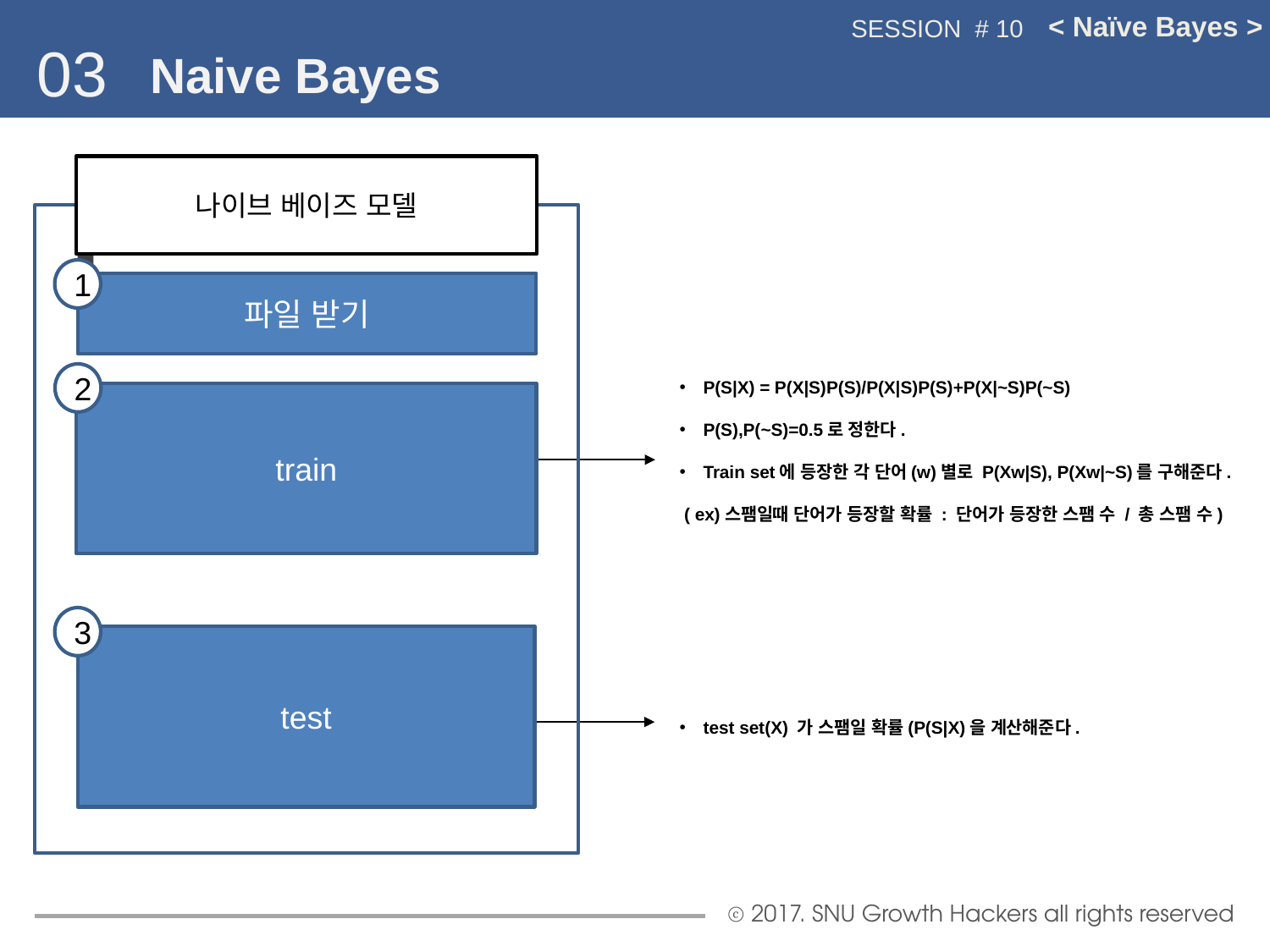

< Naïve Bayes >
SESSION  # 10
03
Naive Bayes
나이브 베이즈 모델

1
파일 받기
2
train
3
test

P(S|X) = P(X|S)P(S)/P(X|S)P(S)+P(X|~S)P(~S)
P(S),P(~S)=0.5로 정한다.
Train set에 등장한 각 단어(w)별로 P(Xw|S), P(Xw|~S)를 구해준다.
 ( ex)스팸일때 단어가 등장할 확률 : 단어가 등장한 스팸 수 / 총 스팸 수)

test set(X) 가 스팸일 확률(P(S|X)을 계산해준다.
ⓒ 2017. SNU Growth Hackers all rights reserved